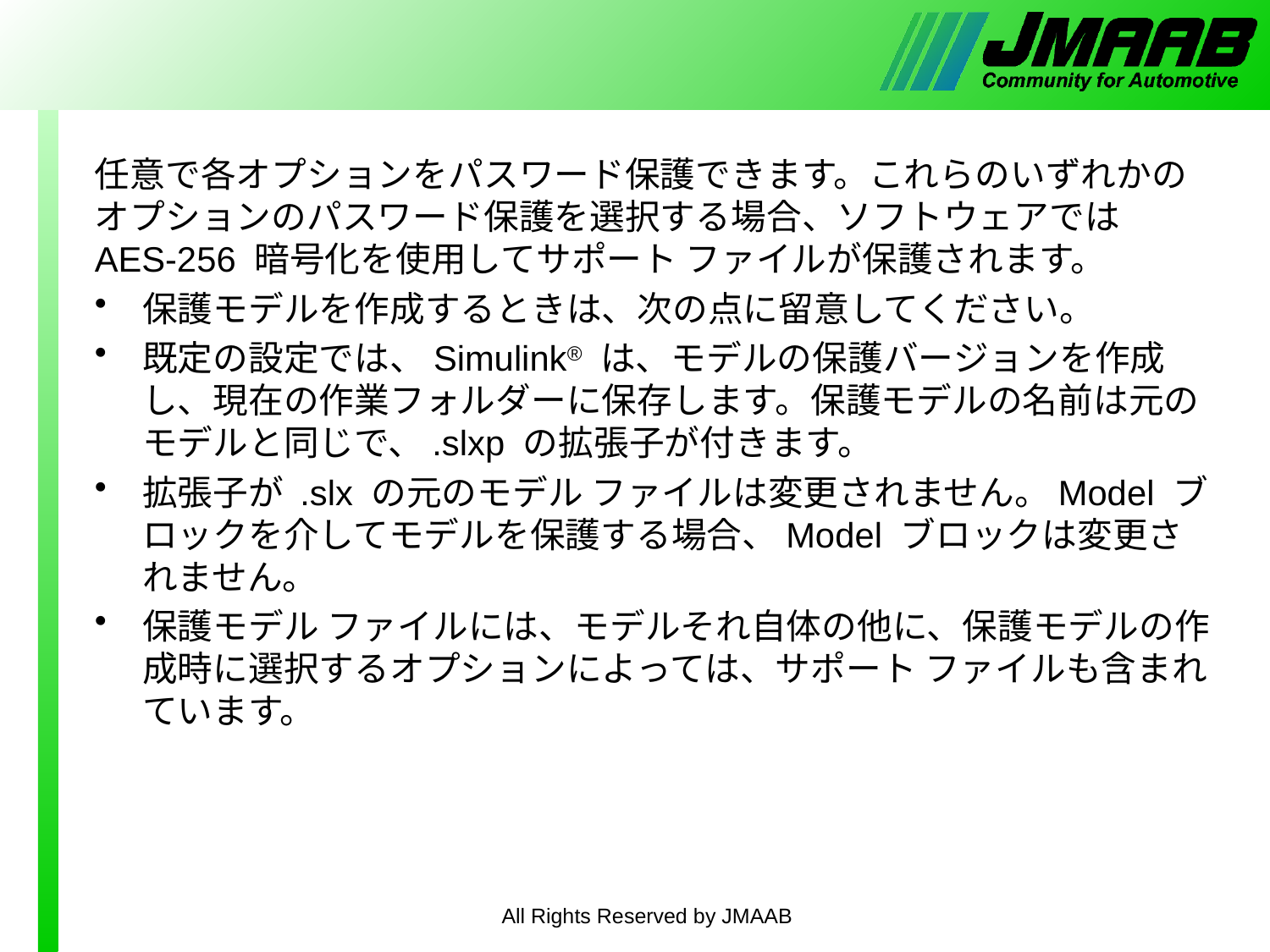

#
任意で各オプションをパスワード保護できます。これらのいずれかのオプションのパスワード保護を選択する場合、ソフトウェアでは AES-256 暗号化を使用してサポート ファイルが保護されます。
保護モデルを作成するときは、次の点に留意してください。
既定の設定では、Simulink® は、モデルの保護バージョンを作成し、現在の作業フォルダーに保存します。保護モデルの名前は元のモデルと同じで、.slxp の拡張子が付きます。
拡張子が .slx の元のモデル ファイルは変更されません。Model ブロックを介してモデルを保護する場合、Model ブロックは変更されません。
保護モデル ファイルには、モデルそれ自体の他に、保護モデルの作成時に選択するオプションによっては、サポート ファイルも含まれています。